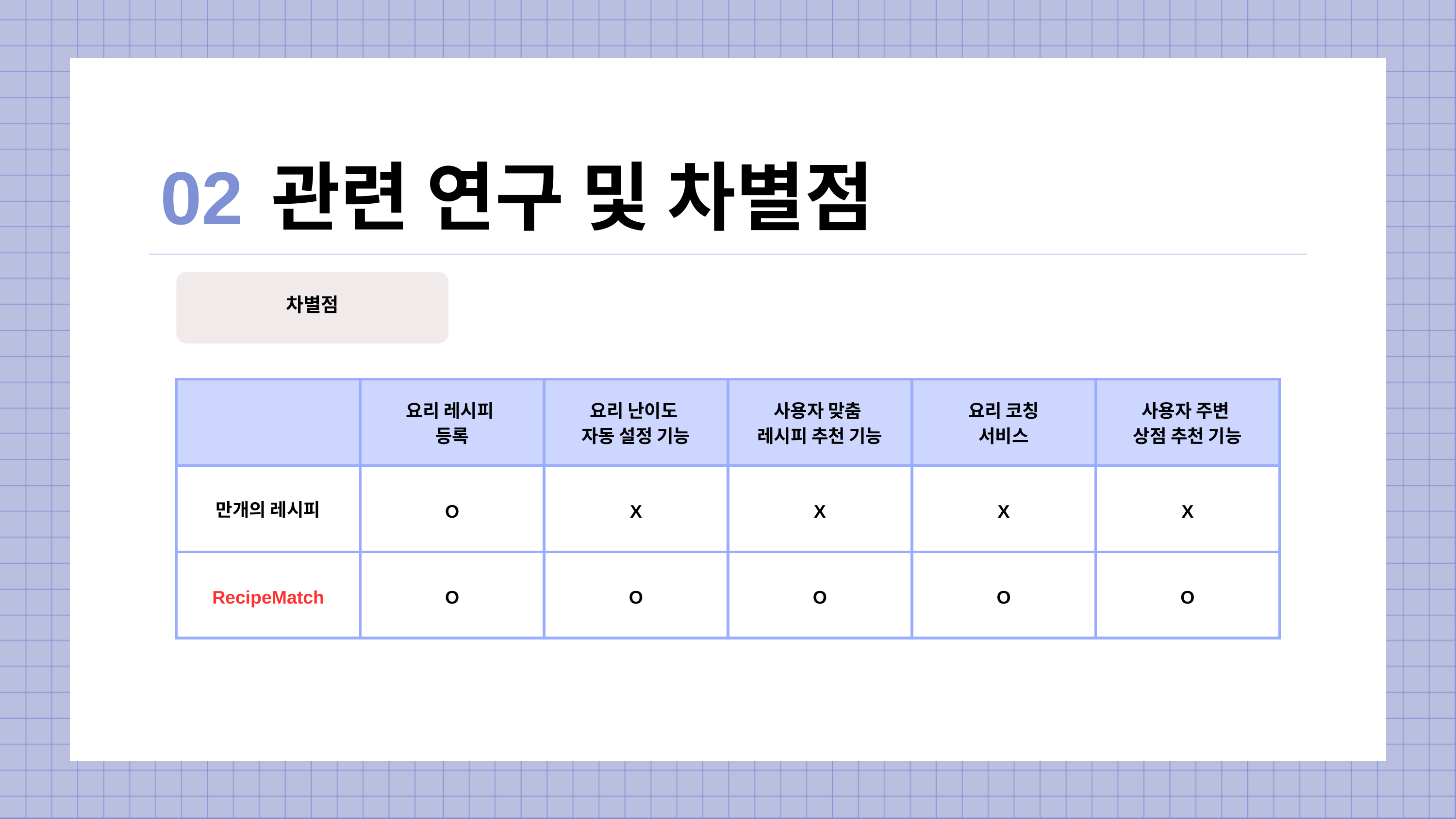

02
관련 연구 및 차별점

차별점
|  | 요리 레시피 등록 | 요리 난이도 자동 설정 기능 | 사용자 맞춤 레시피 추천 기능 | 요리 코칭 서비스 | 사용자 주변 상점 추천 기능 |
| --- | --- | --- | --- | --- | --- |
| 만개의 레시피 | O | X | X | X | X |
| RecipeMatch | O | O | O | O | O |